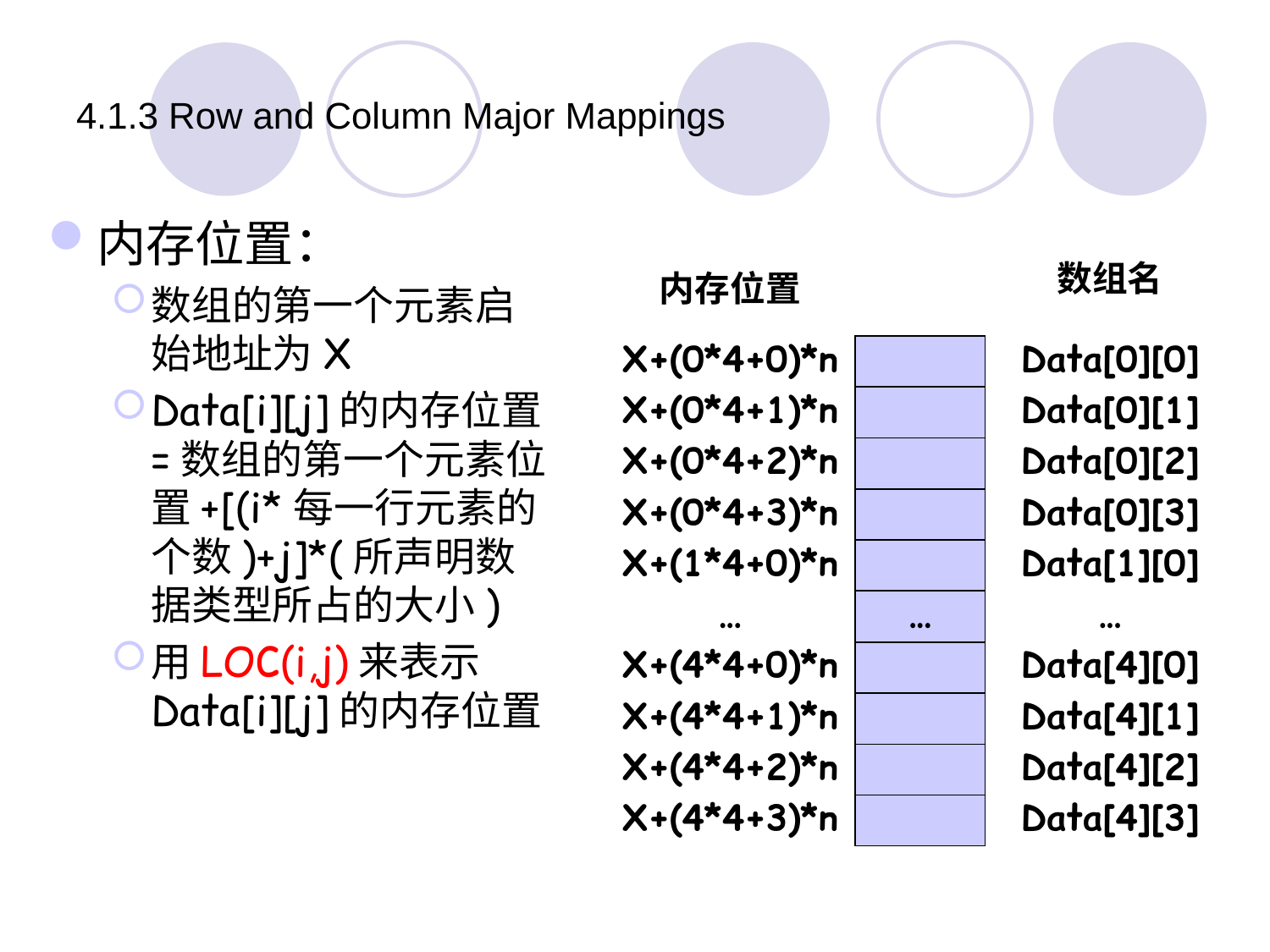

# 4.1.3 Row and Column Major Mappings
内存位置：
数组的第一个元素启始地址为X
Data[i][j]的内存位置=数组的第一个元素位置+[(i*每一行元素的个数)+j]*(所声明数据类型所占的大小)
用LOC(i,j)来表示Data[i][j]的内存位置
数组名
内存位置
X+(0*4+0)*n

Data[0][0]
X+(0*4+1)*n

Data[0][1]
X+(0*4+2)*n

Data[0][2]
X+(0*4+3)*n

Data[0][3]
X+(1*4+0)*n

Data[1][0]
…
…
…
X+(4*4+0)*n

Data[4][0]
X+(4*4+1)*n

Data[4][1]
X+(4*4+2)*n

Data[4][2]
X+(4*4+3)*n

Data[4][3]

7